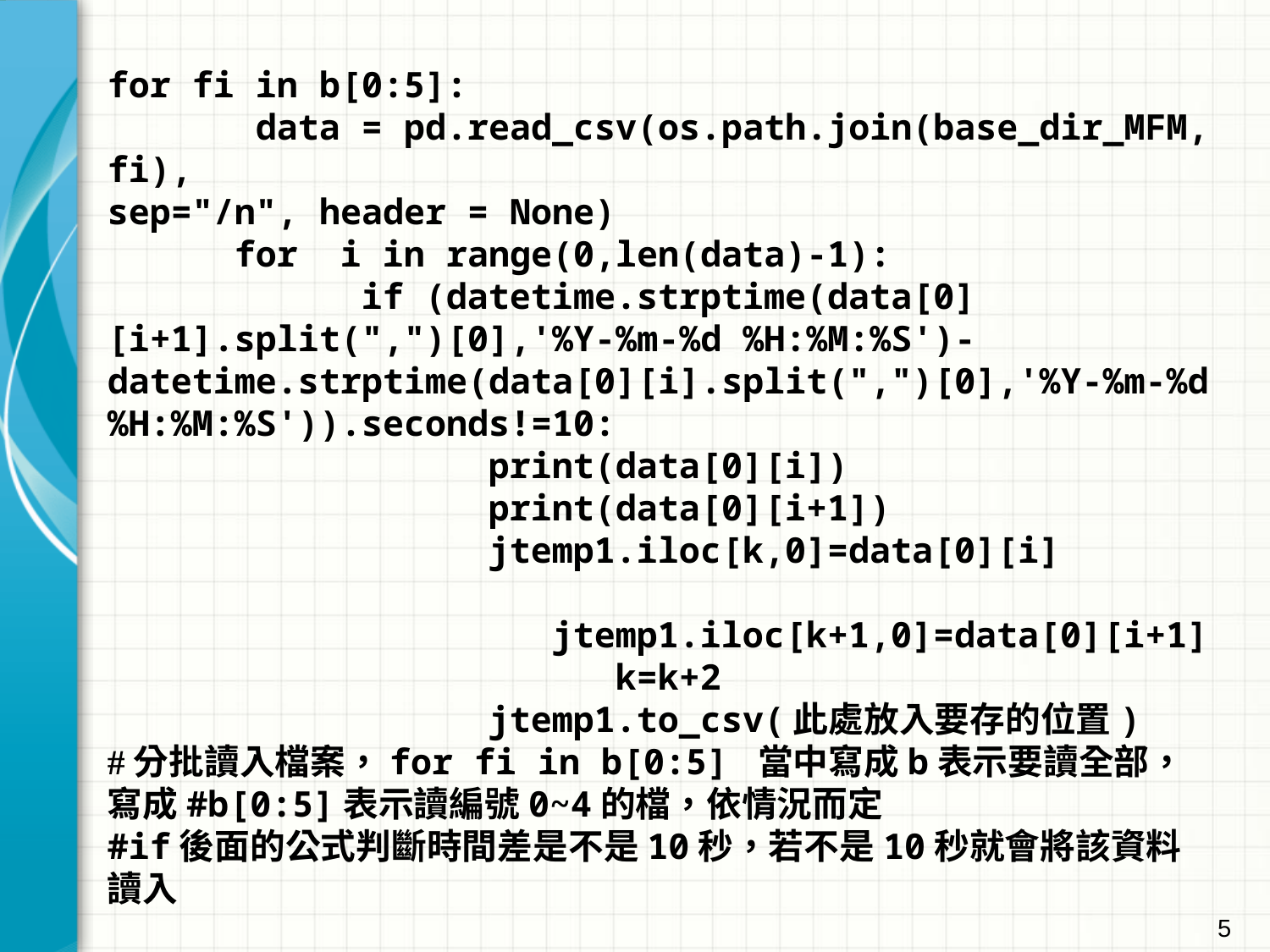

for fi in b[0:5]:
	 data = pd.read_csv(os.path.join(base_dir_MFM, fi),
sep="/n", header = None)
	for  i in range(0,len(data)-1):
		if (datetime.strptime(data[0][i+1].split(",")[0],'%Y-%m-%d %H:%M:%S')-datetime.strptime(data[0][i].split(",")[0],'%Y-%m-%d %H:%M:%S')).seconds!=10:
			print(data[0][i])
			print(data[0][i+1])
			jtemp1.iloc[k,0]=data[0][i]
                     jtemp1.iloc[k+1,0]=data[0][i+1]            			k=k+2
			jtemp1.to_csv(此處放入要存的位置)
#分批讀入檔案，for fi in b[0:5] 當中寫成b表示要讀全部，寫成#b[0:5]表示讀編號0~4的檔，依情況而定
#if後面的公式判斷時間差是不是10秒，若不是10秒就會將該資料讀入
5